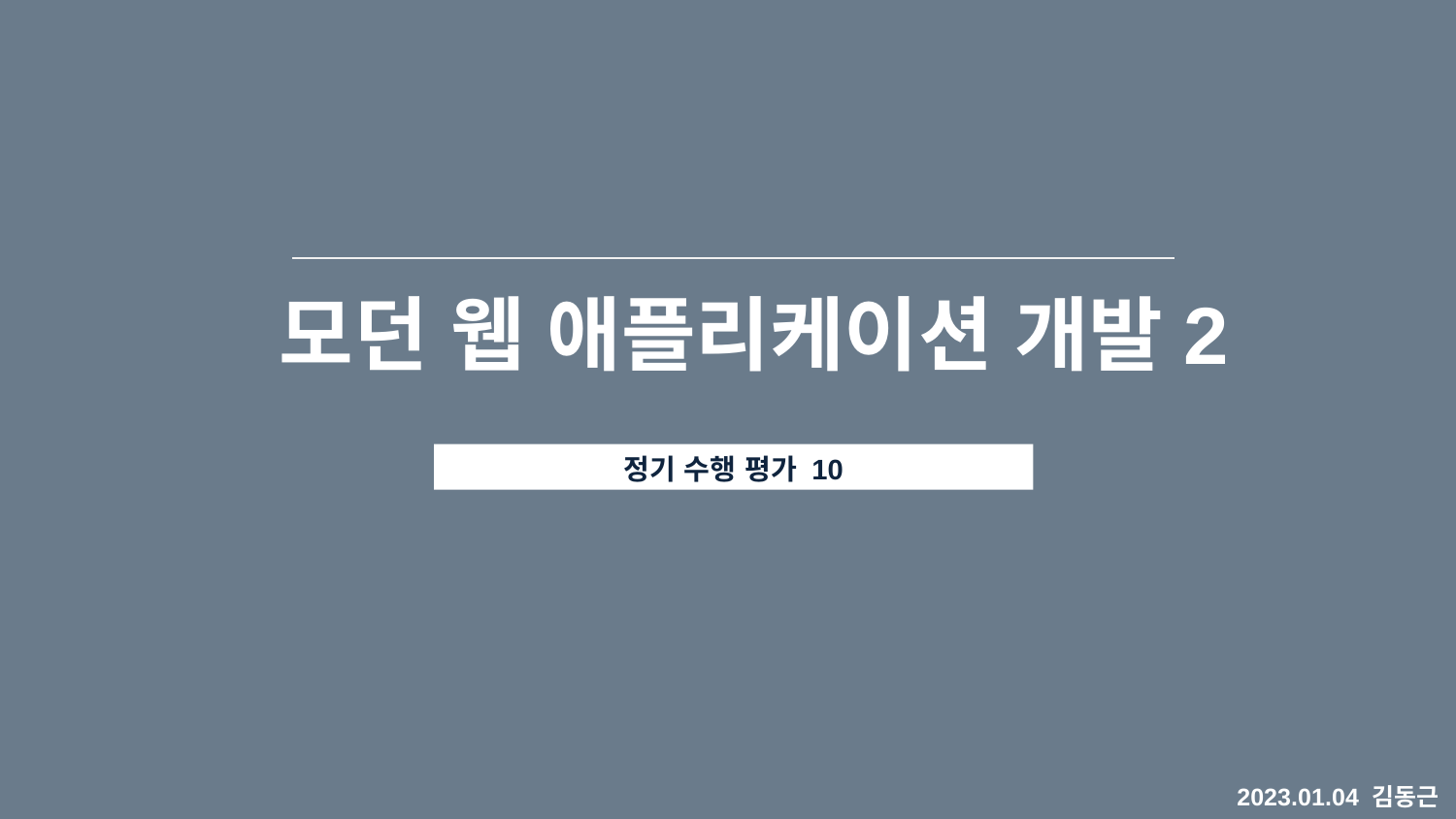

모던 웹 애플리케이션 개발2
정기 수행 평가 10
2023.01.04 김동근